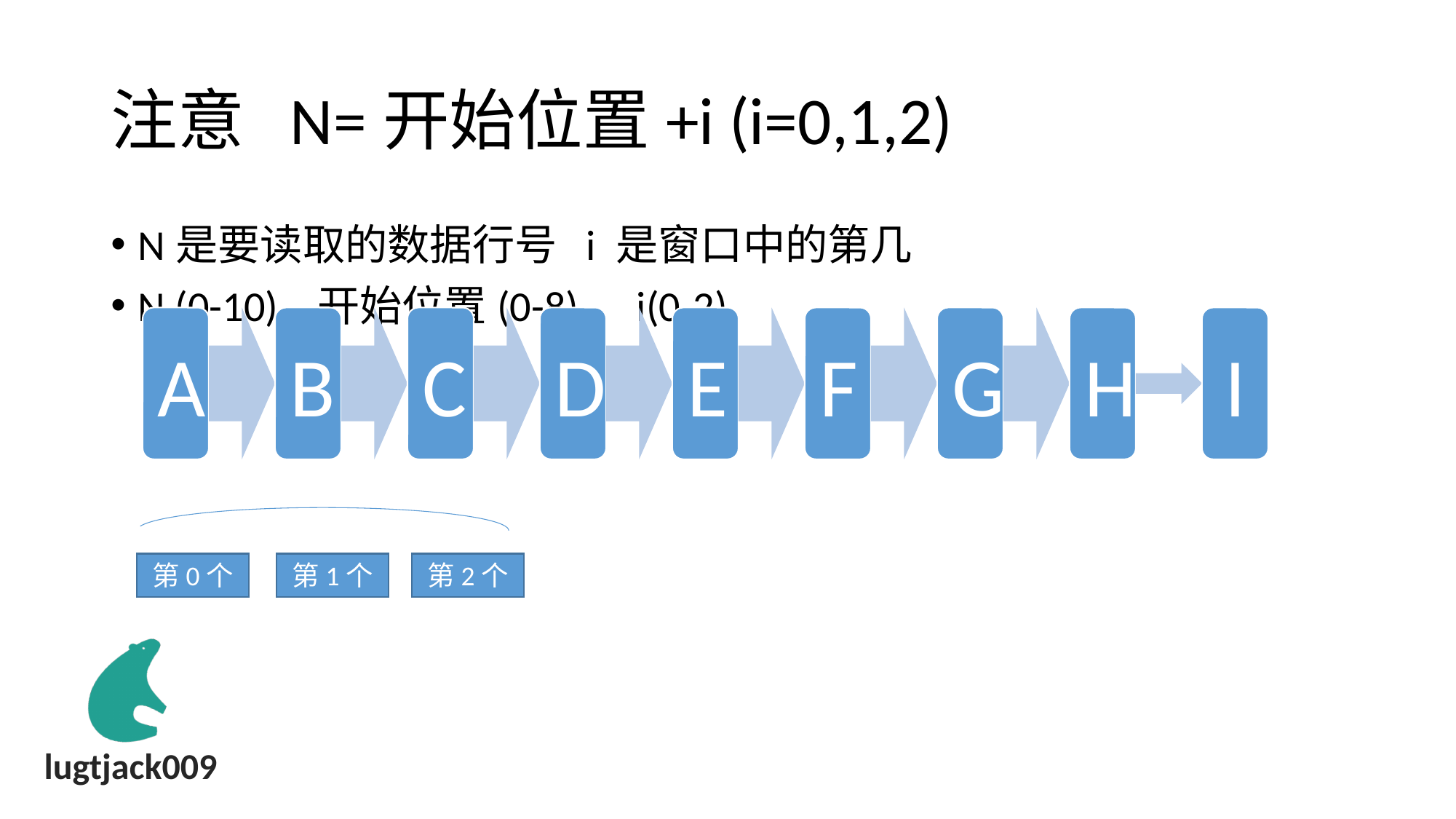

# 注意  N=开始位置+i (i=0,1,2)
N是要读取的数据行号  i 是窗口中的第几
N (0-10)   开始位置(0-8)      i(0-2)

A
B
C
I
D
E
F
G
H

第1个
第2个
第0个